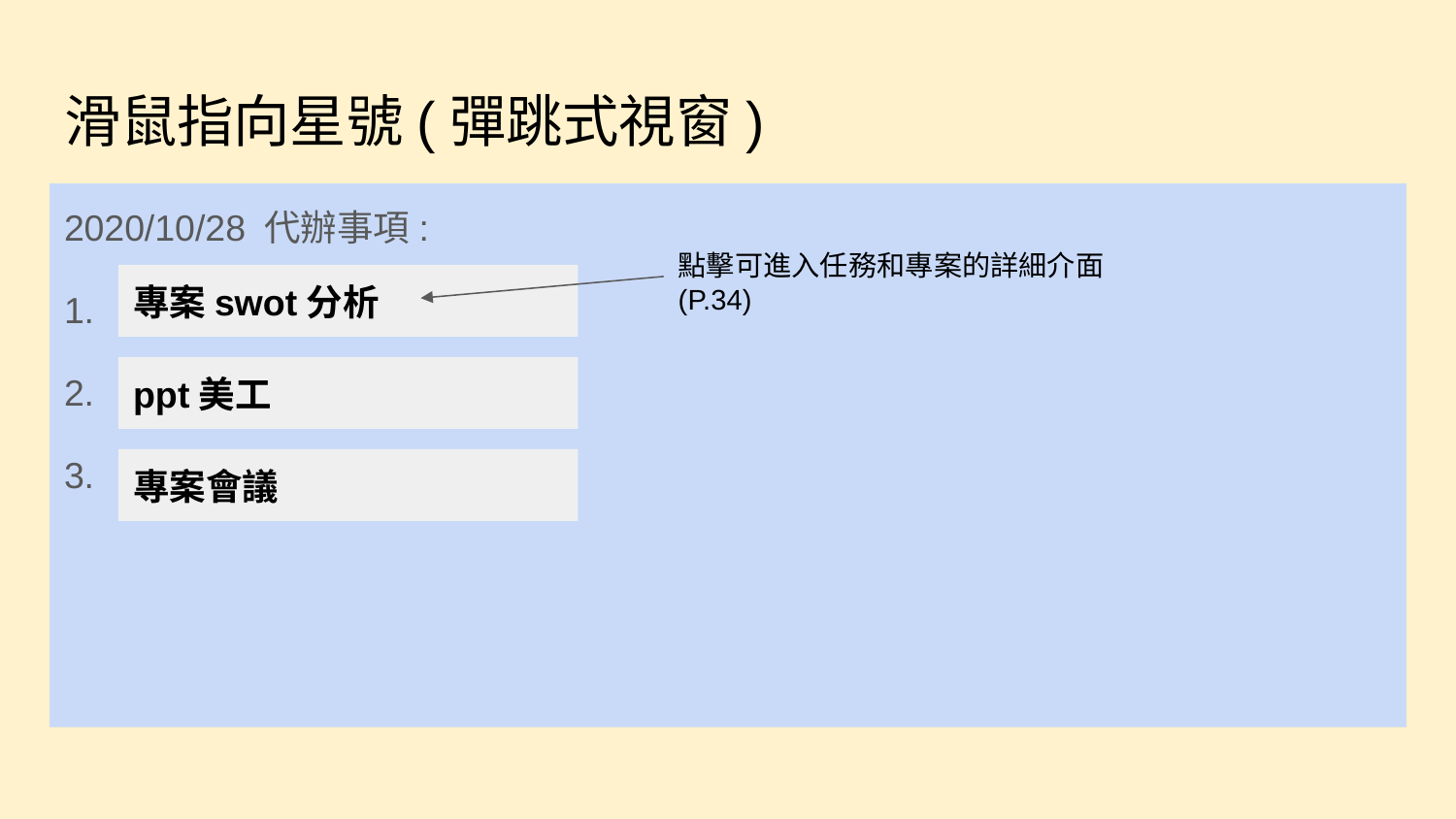

# 滑鼠指向星號(彈跳式視窗)
2020/10/28 代辦事項:
1.
2.
3.
點擊可進入任務和專案的詳細介面(P.34)
專案swot分析
ppt美工
專案會議